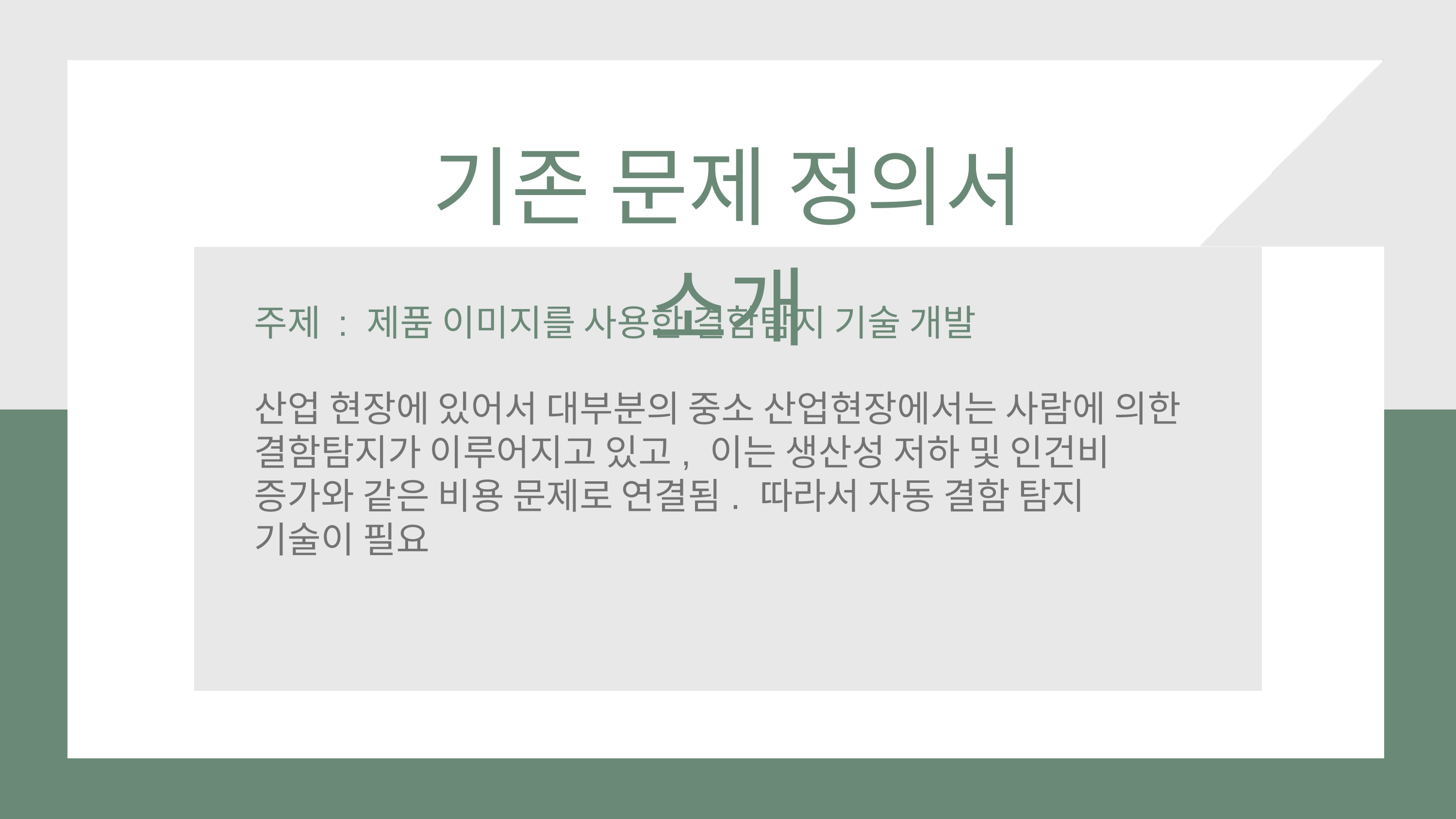

기존 문제 정의서 소개

주제 : 제품 이미지를 사용한 결함탐지 기술 개발

산업 현장에 있어서 대부분의 중소 산업현장에서는 사람에 의한 결함탐지가 이루어지고 있고, 이는 생산성 저하 및 인건비 증가와 같은 비용 문제로 연결됨. 따라서 자동 결함 탐지 기술이 필요